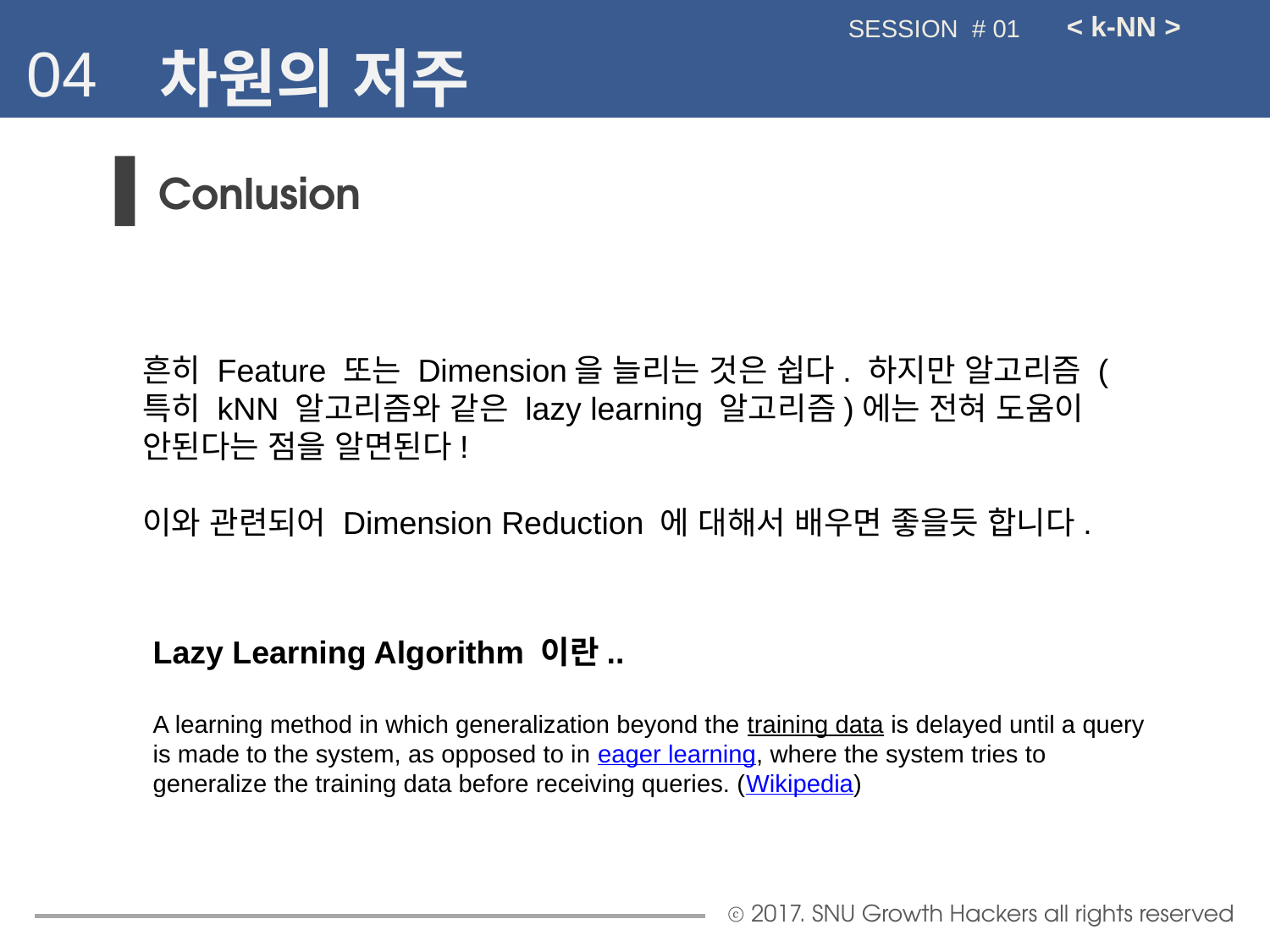

< k-NN >
SESSION  # 01
04
차원의 저주

Conlusion
흔히 Feature 또는 Dimension을 늘리는 것은 쉽다. 하지만 알고리즘 (특히 kNN 알고리즘와 같은 lazy learning 알고리즘)에는 전혀 도움이 안된다는 점을 알면된다!

이와 관련되어 Dimension Reduction 에 대해서 배우면 좋을듯 합니다.

Lazy Learning Algorithm 이란..
A learning method in which generalization beyond the training data is delayed until a query is made to the system, as opposed to in eager learning, where the system tries to generalize the training data before receiving queries. (Wikipedia)

ⓒ 2017. SNU Growth Hackers all rights reserved